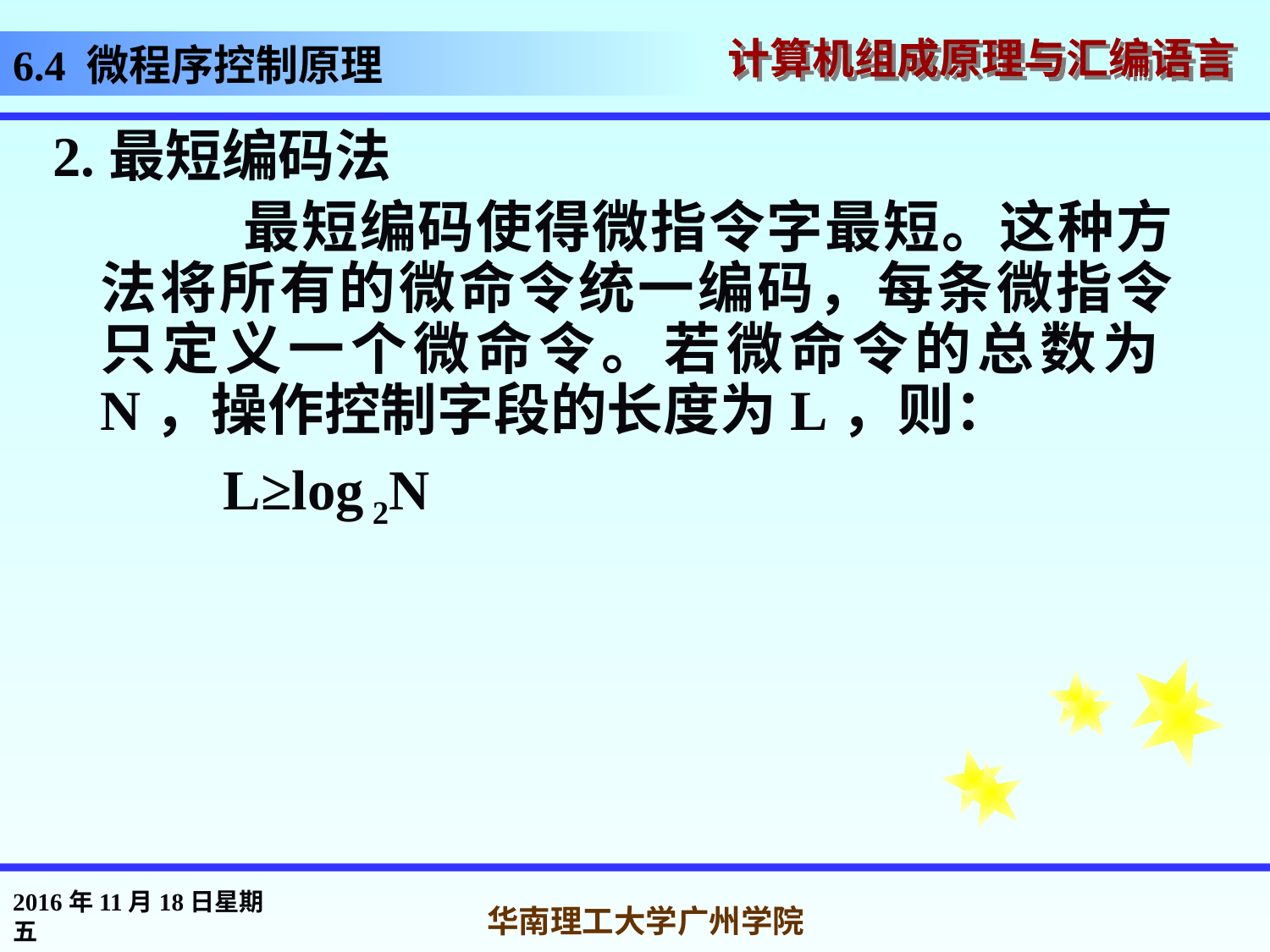

# 6.4 微程序控制原理
2.最短编码法
            最短编码使得微指令字最短。这种方法将所有的微命令统一编码，每条微指令只定义一个微命令。若微命令的总数为N，操作控制字段的长度为L，则：
            L≥log 2N
2016年11月18日星期五
华南理工大学广州学院